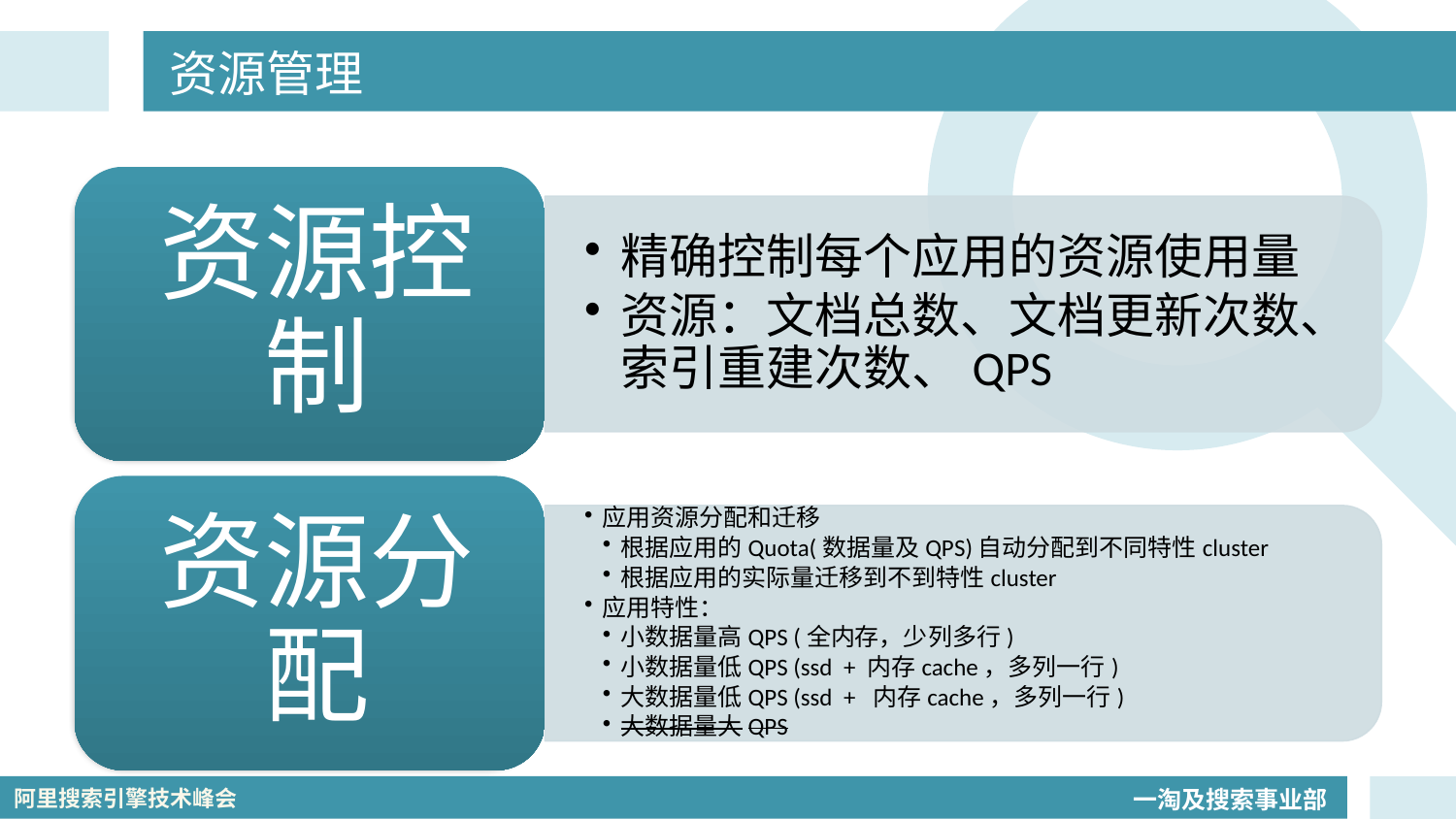

# 资源管理
精确控制每个应用的资源使用量
资源：文档总数、文档更新次数、索引重建次数、QPS
资源控制
应用资源分配和迁移
根据应用的Quota(数据量及QPS)自动分配到不同特性cluster
根据应用的实际量迁移到不到特性cluster
应用特性：
小数据量高QPS (全内存，少列多行)
小数据量低QPS (ssd  + 内存cache，多列一行)
大数据量低QPS (ssd  +  内存cache，多列一行)
大数据量大QPS
资源分配